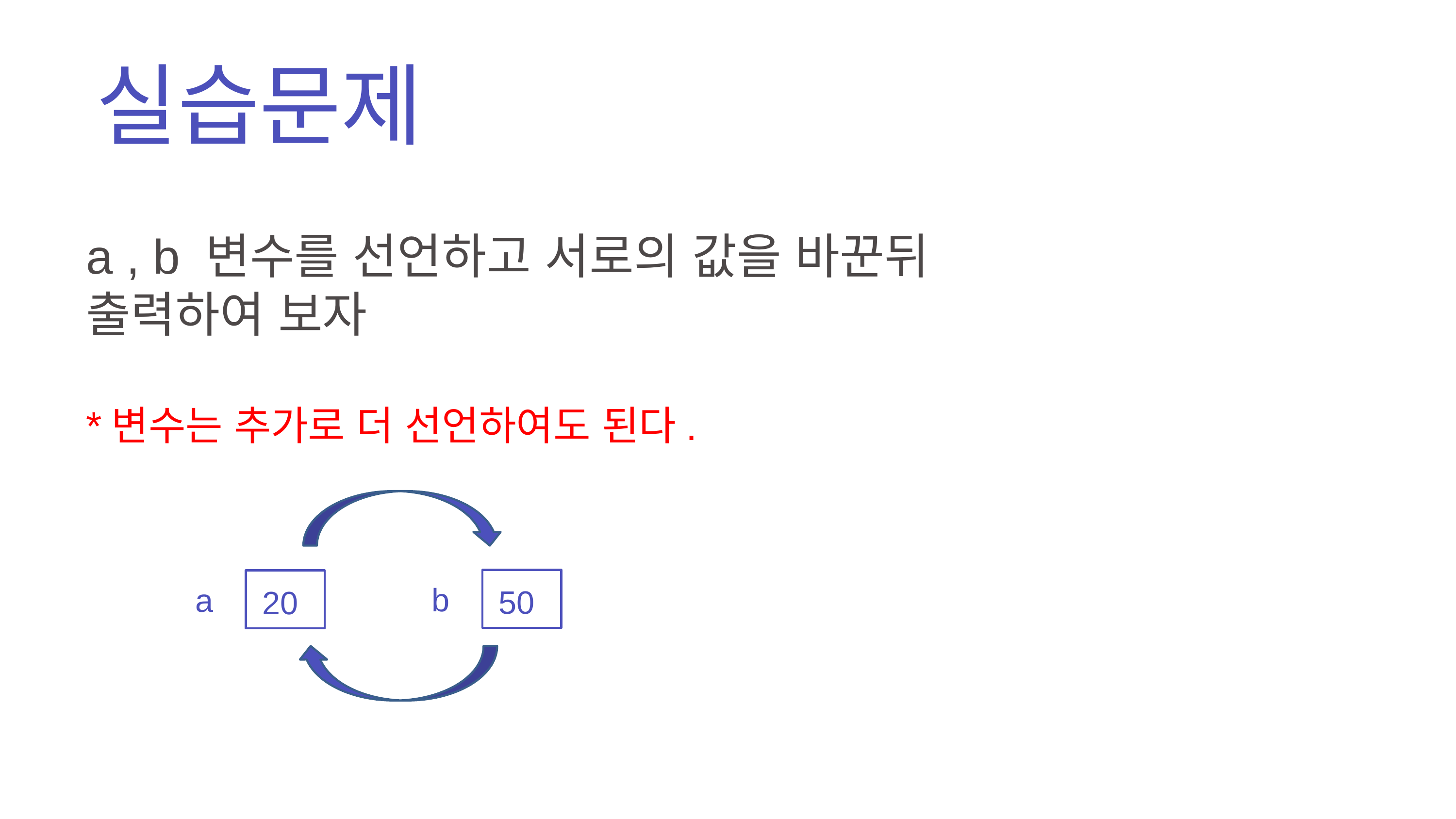

실습문제
a , b 변수를 선언하고 서로의 값을 바꾼뒤 출력하여 보자

*변수는 추가로 더 선언하여도 된다.

b
a
50
20